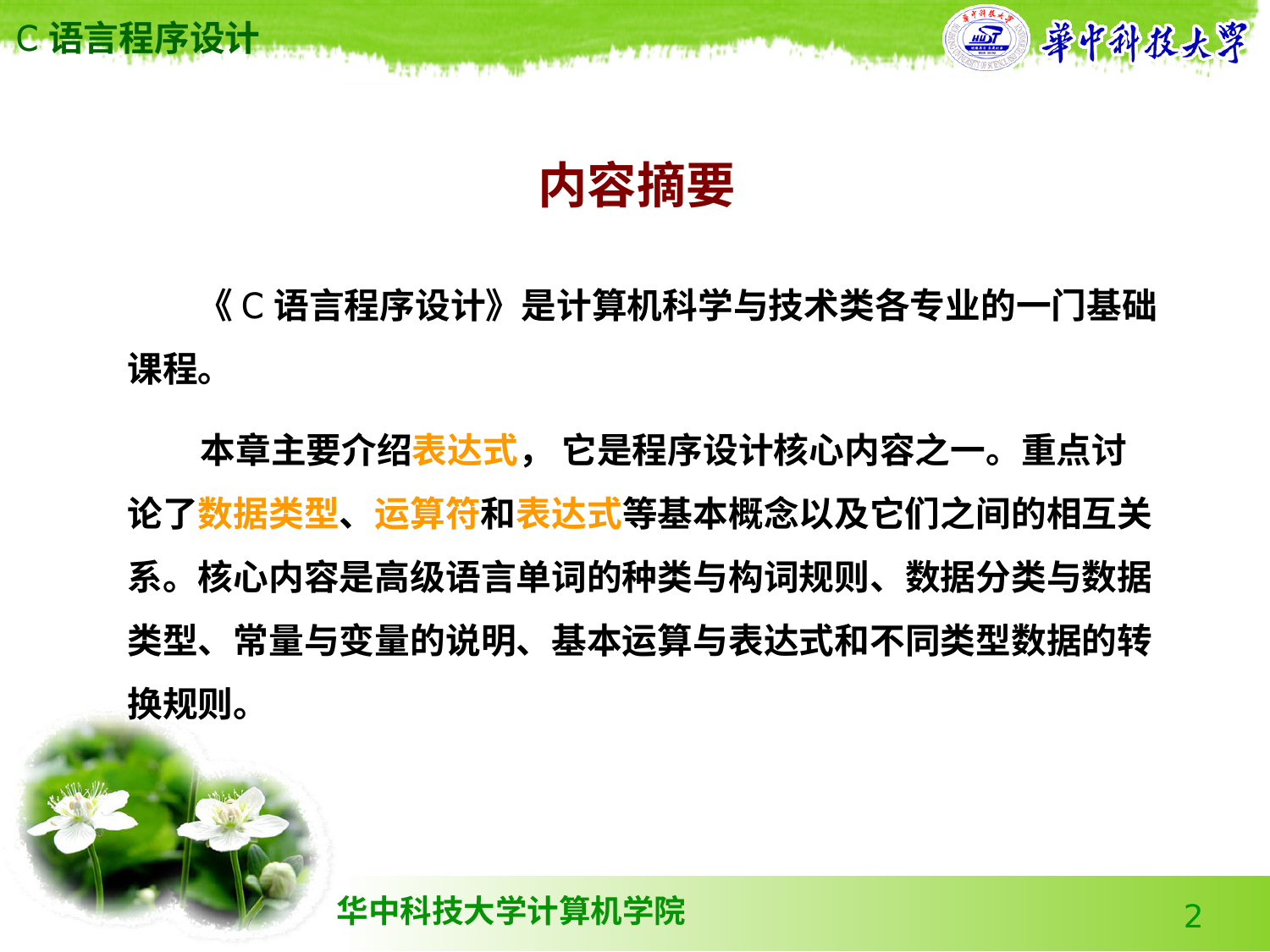

内容摘要
　　《C语言程序设计》是计算机科学与技术类各专业的一门基础课程。
        本章主要介绍表达式， 它是程序设计核心内容之一。重点讨论了数据类型、运算符和表达式等基本概念以及它们之间的相互关系。核心内容是高级语言单词的种类与构词规则、数据分类与数据类型、常量与变量的说明、基本运算与表达式和不同类型数据的转换规则。
2